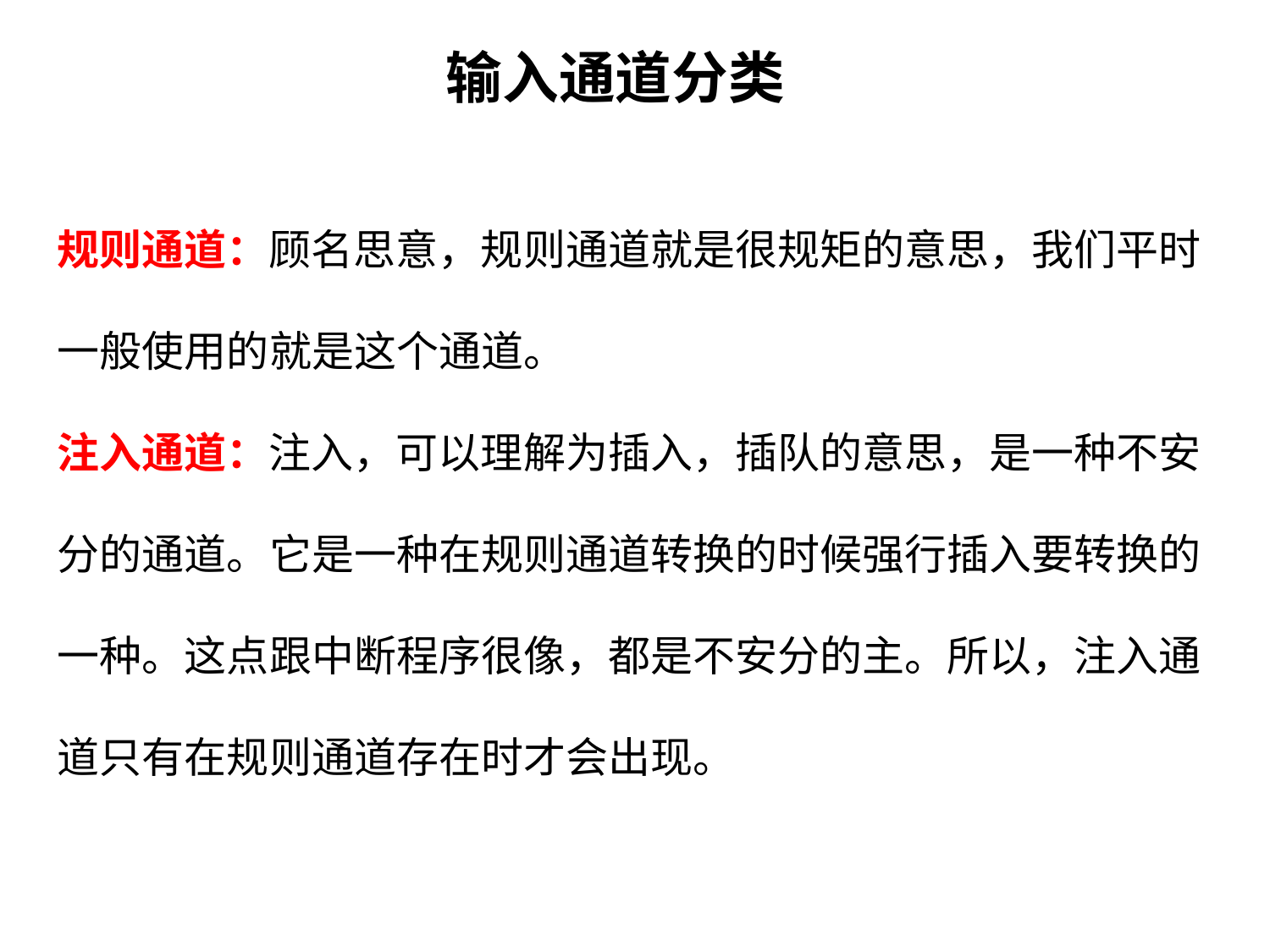

输入通道分类
规则通道：顾名思意，规则通道就是很规矩的意思，我们平时一般使用的就是这个通道。
注入通道：注入，可以理解为插入，插队的意思，是一种不安分的通道。它是一种在规则通道转换的时候强行插入要转换的一种。这点跟中断程序很像，都是不安分的主。所以，注入通道只有在规则通道存在时才会出现。